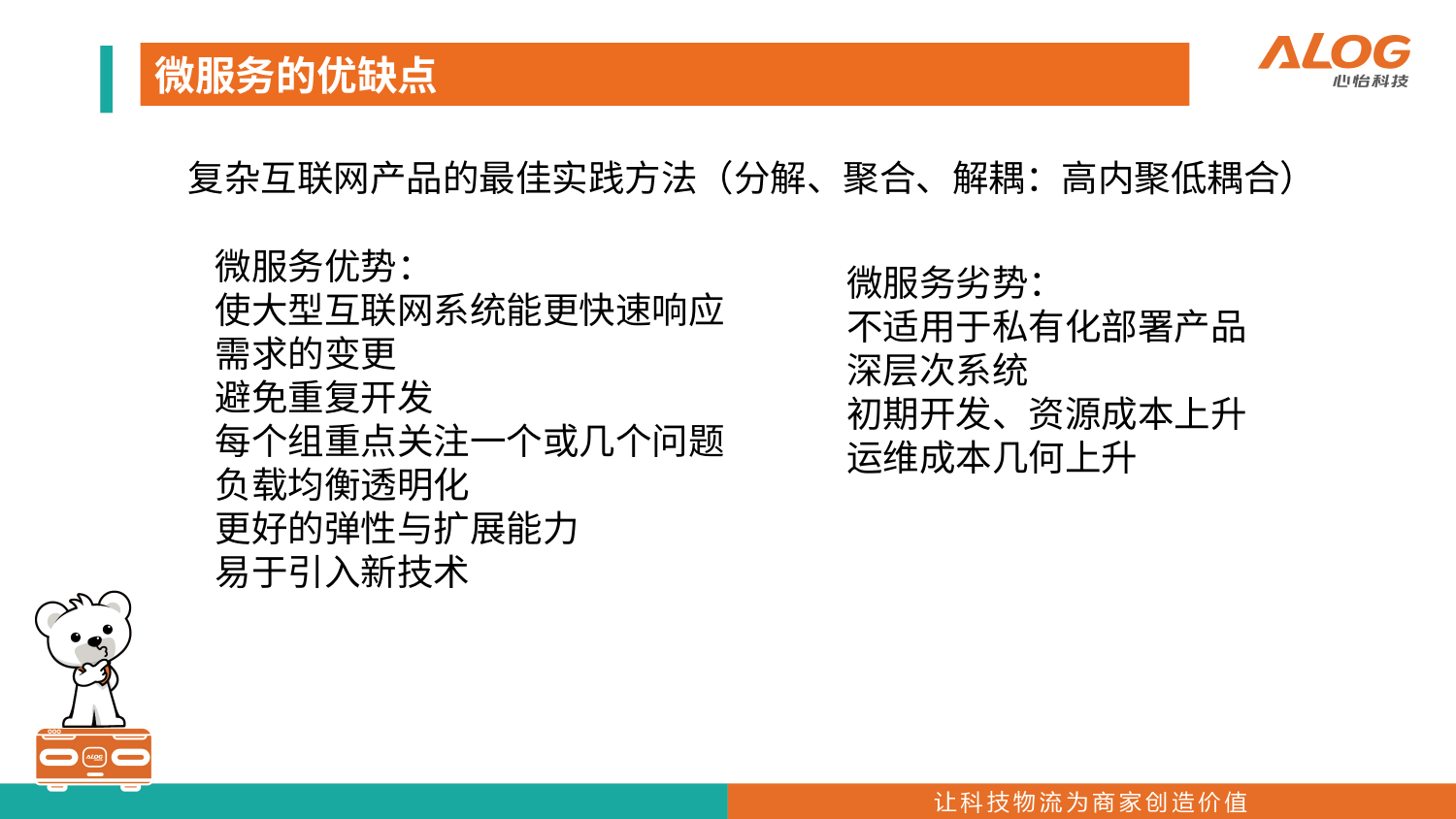

微服务的优缺点
复杂互联网产品的最佳实践方法（分解、聚合、解耦：高内聚低耦合）

微服务优势：
使大型互联网系统能更快速响应需求的变更
避免重复开发
每个组重点关注一个或几个问题
负载均衡透明化
更好的弹性与扩展能力
易于引入新技术
微服务劣势：
不适用于私有化部署产品
深层次系统
初期开发、资源成本上升
运维成本几何上升